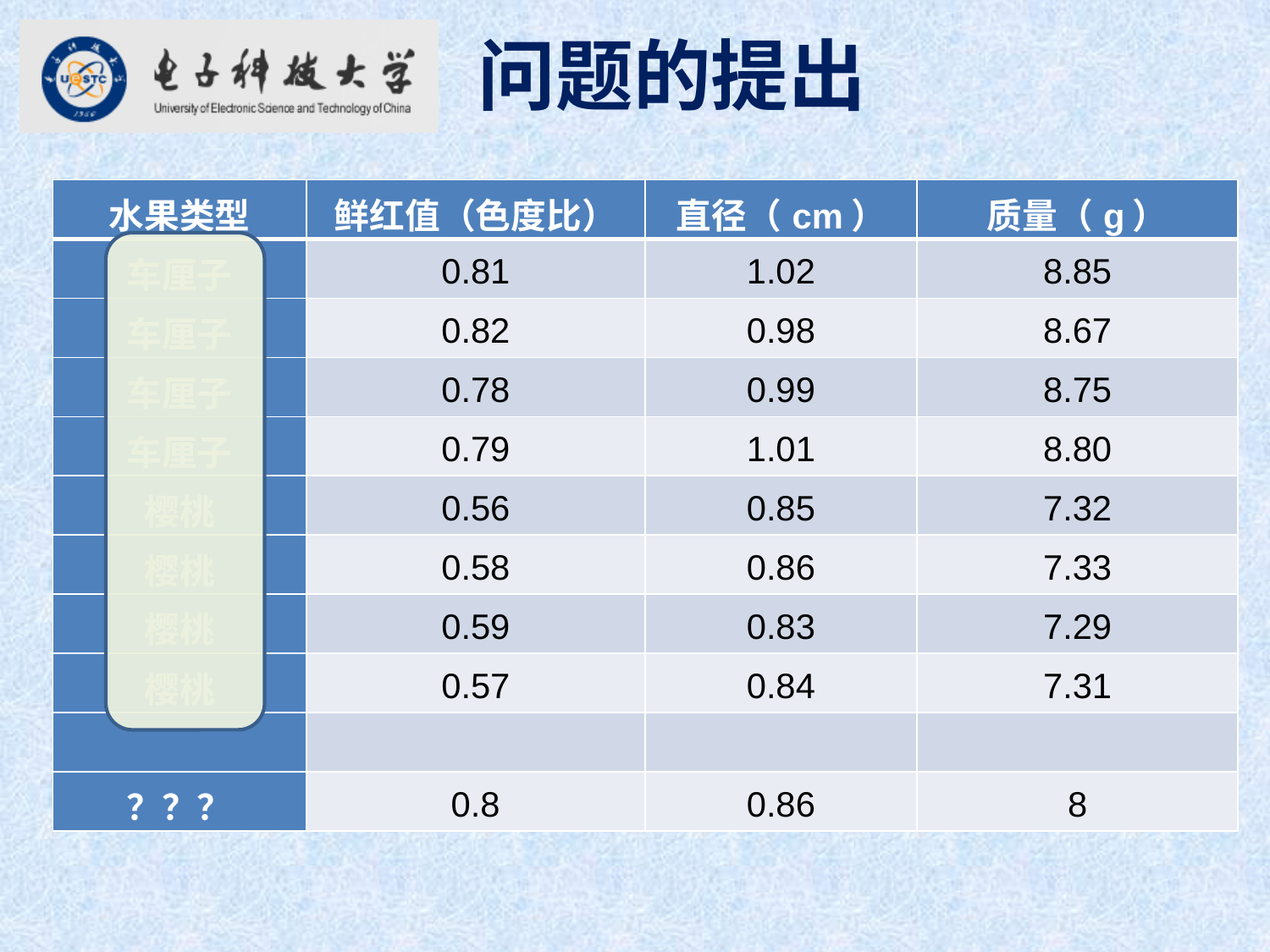

问题的提出
| 水果类型 | 鲜红值（色度比） | 直径（cm） | 质量（g） |
| --- | --- | --- | --- |
| 车厘子 | 0.81 | 1.02 | 8.85 |
| 车厘子 | 0.82 | 0.98 | 8.67 |
| 车厘子 | 0.78 | 0.99 | 8.75 |
| 车厘子 | 0.79 | 1.01 | 8.80 |
| 樱桃 | 0.56 | 0.85 | 7.32 |
| 樱桃 | 0.58 | 0.86 | 7.33 |
| 樱桃 | 0.59 | 0.83 | 7.29 |
| 樱桃 | 0.57 | 0.84 | 7.31 |
|  |  |  |  |
| ？？？ | 0.8 | 0.86 | 8 |